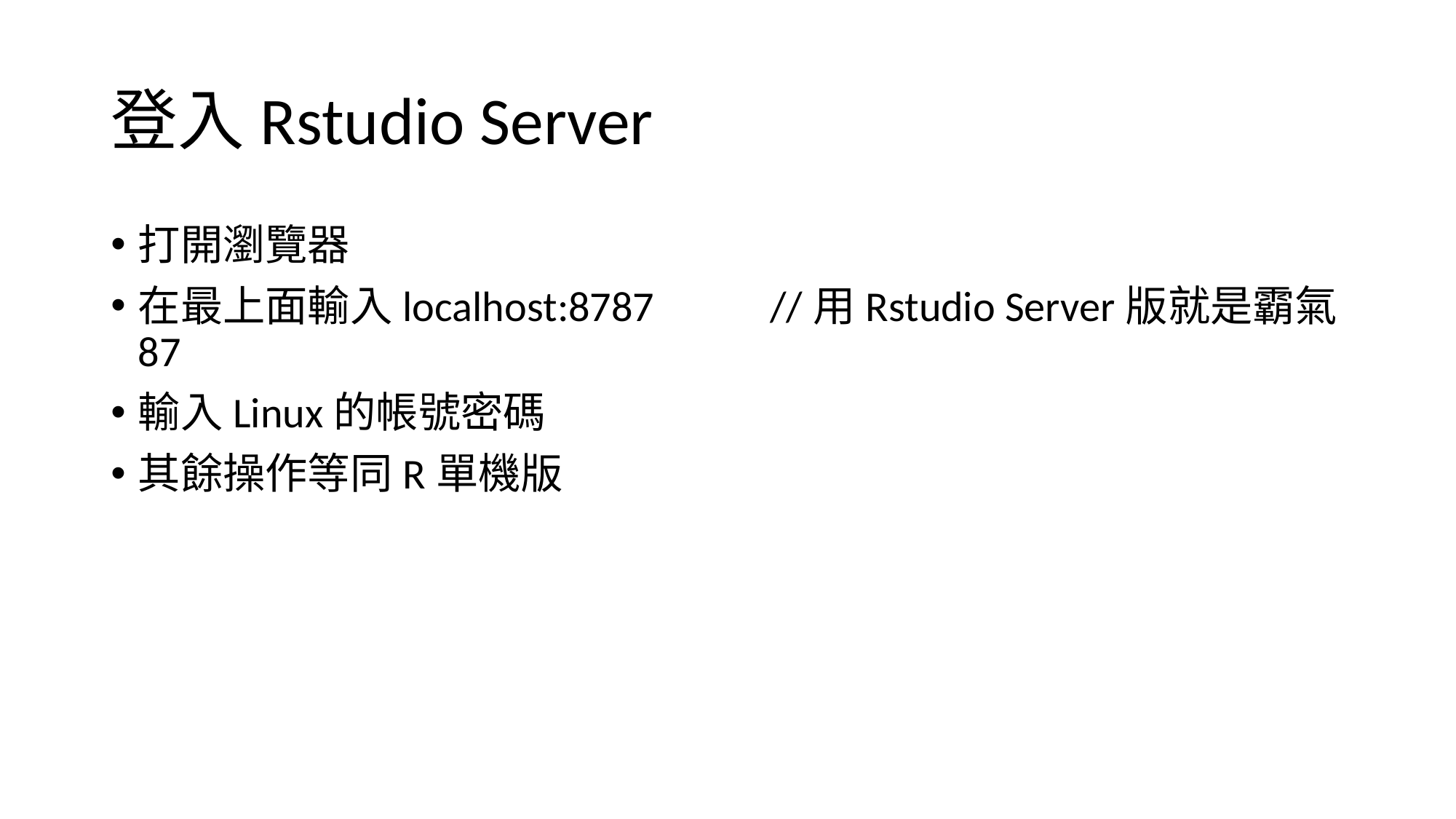

# 登入Rstudio Server
打開瀏覽器
在最上面輸入localhost:8787            //用Rstudio Server版就是霸氣87
輸入Linux的帳號密碼
其餘操作等同R單機版